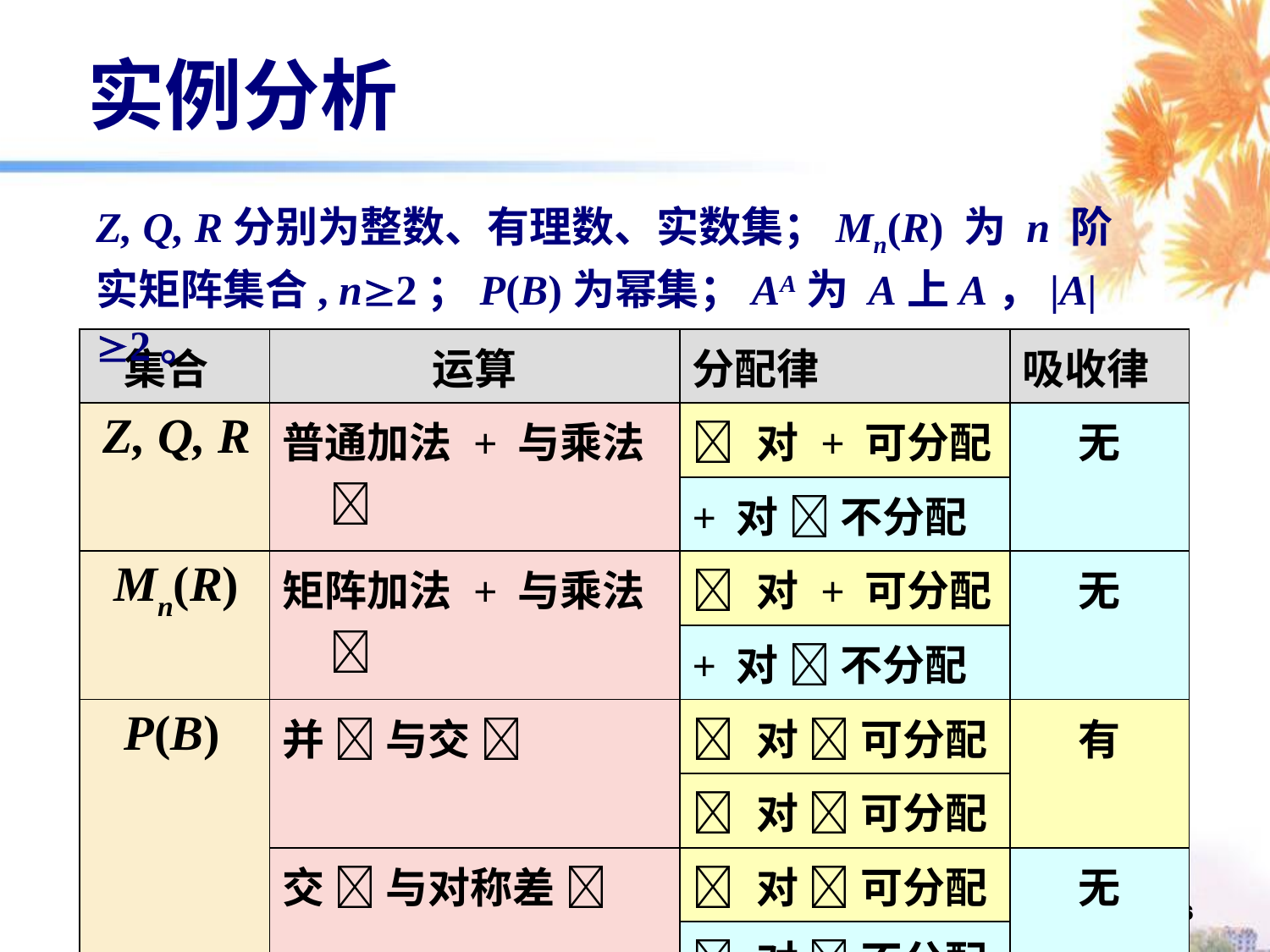

实例分析
Z, Q, R分别为整数、有理数、实数集；Mn(R) 为 n 阶实矩阵集合, n≥2；P(B)为幂集；AA为 A上A，|A|≥2。
| 集合 | 运算 | 分配律 | 吸收律 |
| --- | --- | --- | --- |
| Z, Q, R | 普通加法 + 与乘法 × | × 对 + 可分配 | 无 |
|  |  | + 对 × 不分配 |  |
| Mn(R) | 矩阵加法 + 与乘法 × | × 对 + 可分配 | 无 |
|  |  | + 对 × 不分配 |  |
| P(B) | 并 ∪ 与交 ∩ | ∪ 对 ∩ 可分配 | 有 |
|  |  | ∩ 对 ∪ 可分配 |  |
|  | 交 ∩ 与对称差 ⊕ | ∩ 对 ⊕ 可分配 | 无 |
|  |  | ⊕ 对 ∩ 不分配 |  |
16